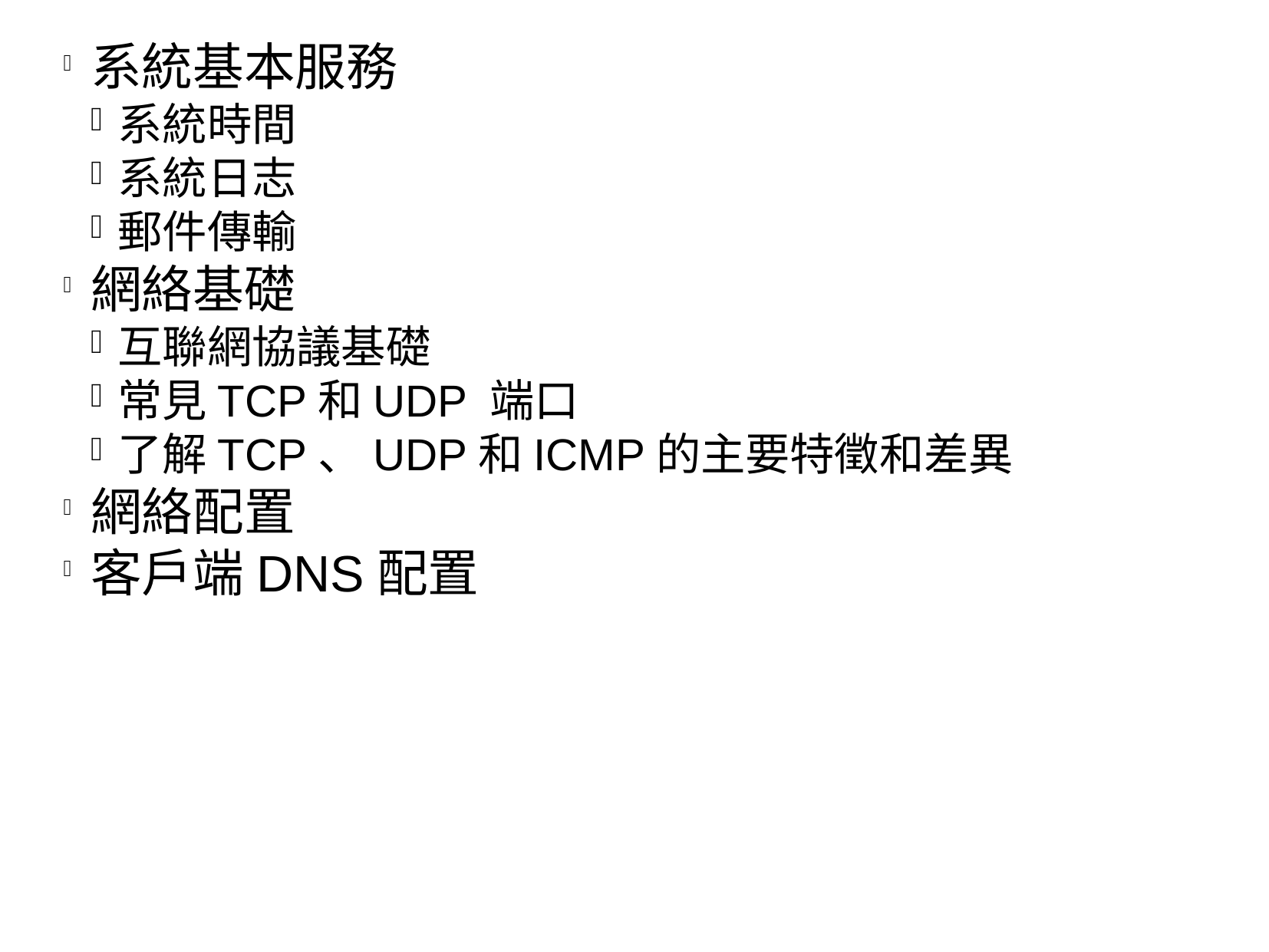

系統基本服務
系統時間
系統日志
郵件傳輸
網絡基礎
互聯網協議基礎
常見TCP和UDP 端口
了解TCP、UDP和ICMP的主要特徵和差異
網絡配置
客戶端DNS配置